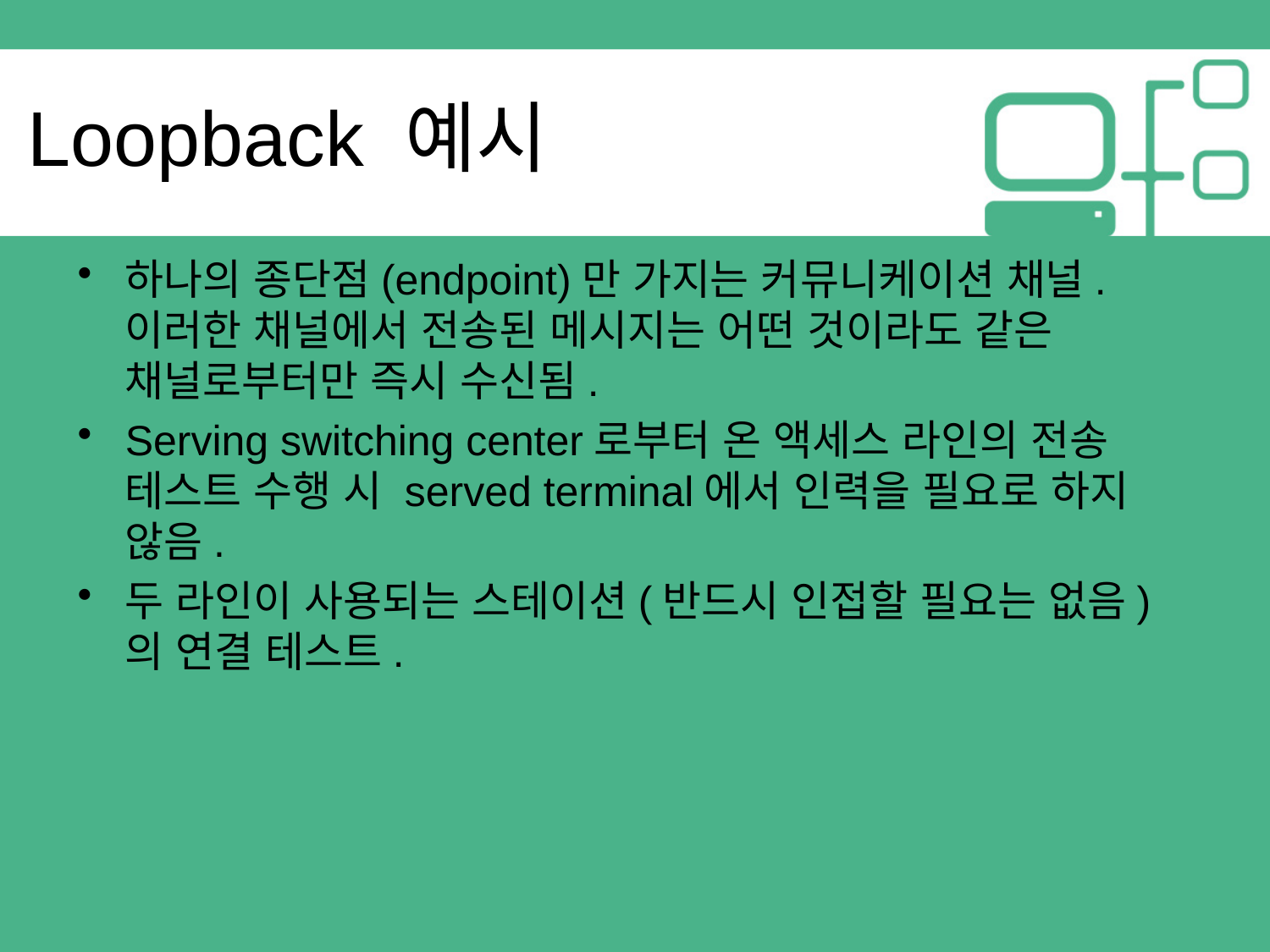

# Loopback 예시
하나의 종단점(endpoint)만 가지는 커뮤니케이션 채널. 이러한 채널에서 전송된 메시지는 어떤 것이라도 같은 채널로부터만 즉시 수신됨.
Serving switching center로부터 온 액세스 라인의 전송 테스트 수행 시 served terminal에서 인력을 필요로 하지 않음.
두 라인이 사용되는 스테이션(반드시 인접할 필요는 없음)의 연결 테스트.